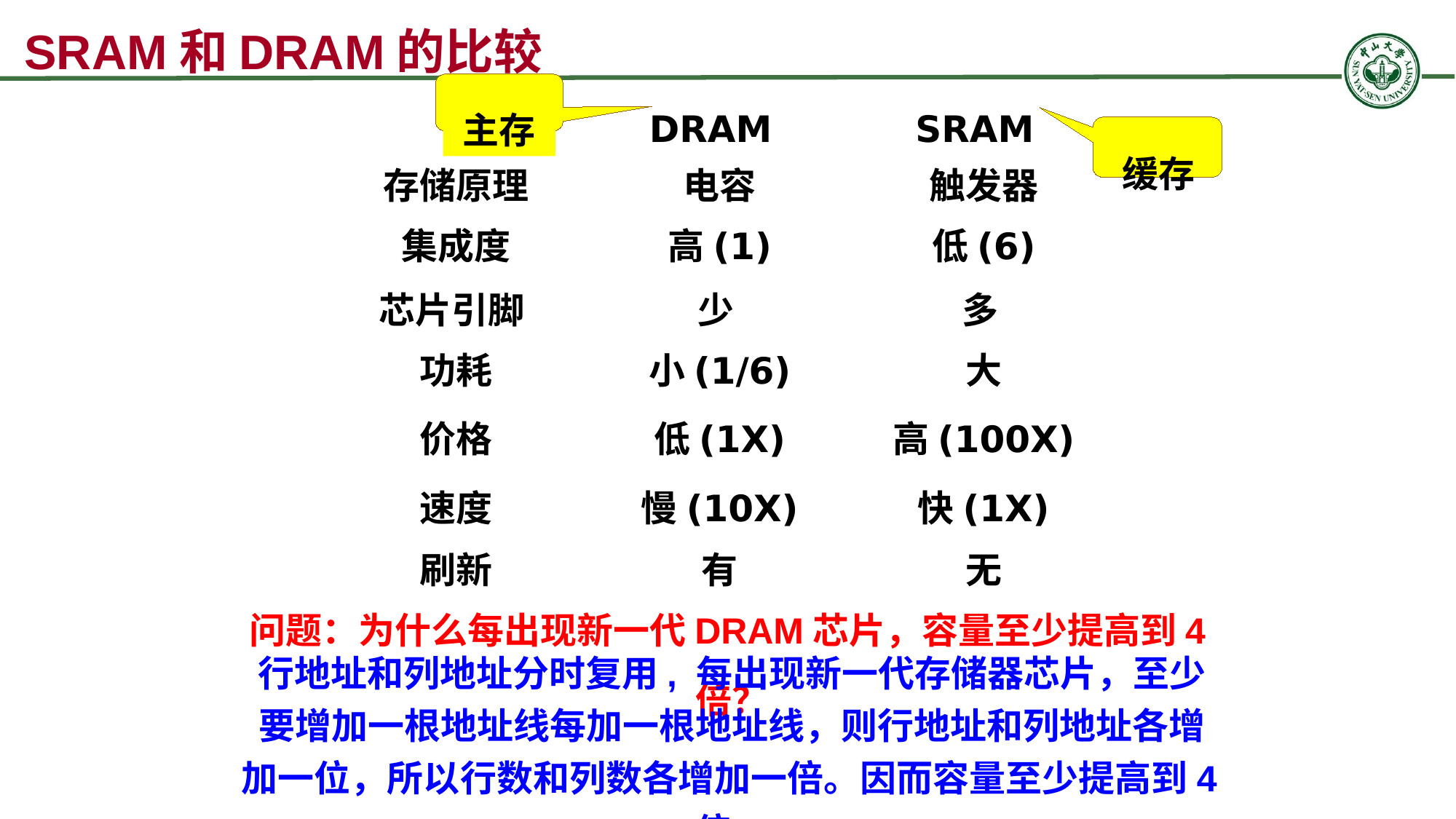

SRAM和DRAM的比较

主存
DRAM
SRAM

缓存
存储原理
电容
触发器
集成度
高(1)
低(6)
少
多
芯片引脚
功耗
小(1/6)
大
低(1X)
高(100X)
价格
速度
慢(10X)
快(1X)
有
无
刷新
问题：为什么每出现新一代DRAM芯片，容量至少提高到4倍？
行地址和列地址分时复用, 每出现新一代存储器芯片，至少要增加一根地址线每加一根地址线，则行地址和列地址各增加一位，所以行数和列数各增加一倍。因而容量至少提高到4倍。